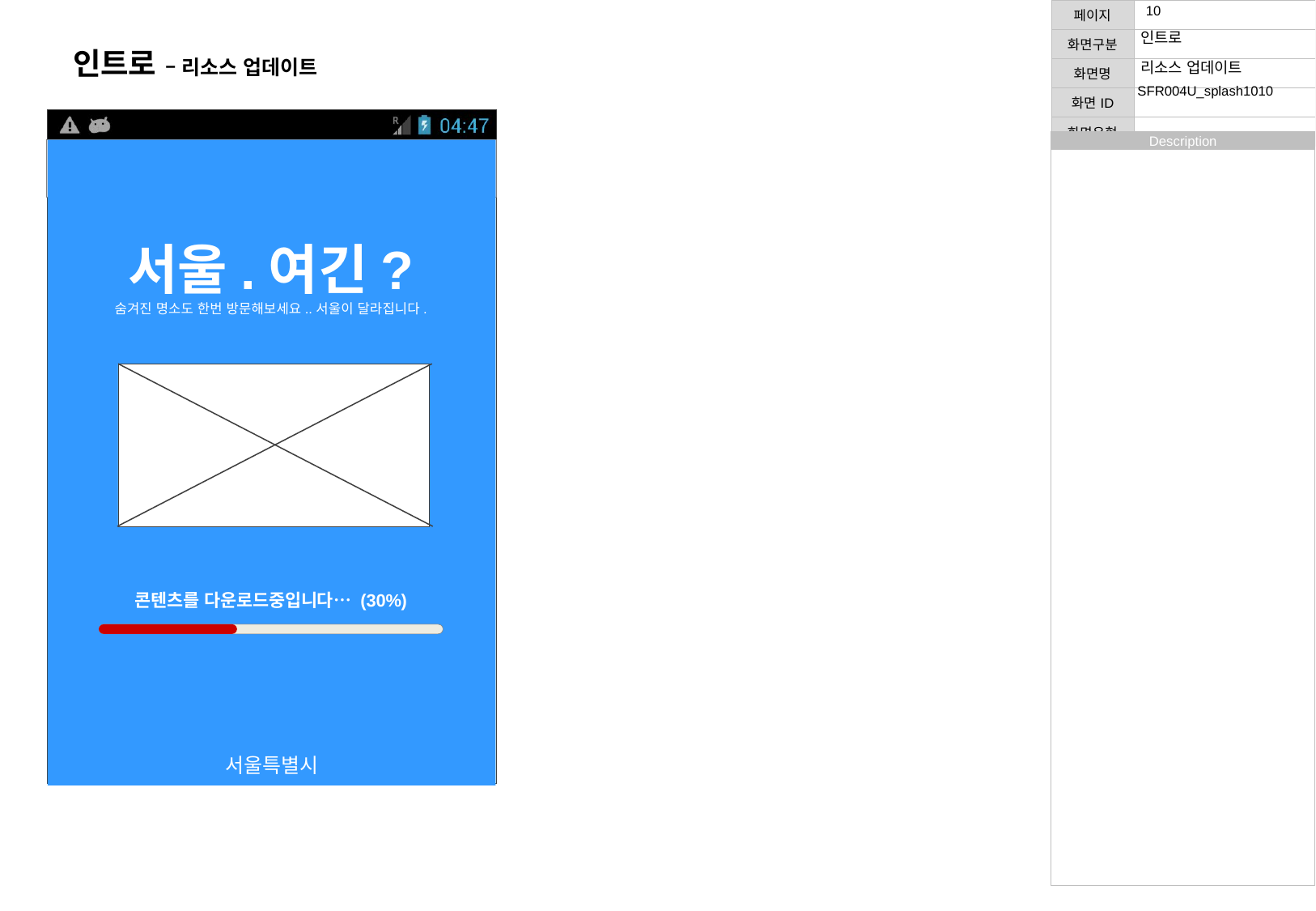

인트로
인트로 – 리소스 업데이트
리소스 업데이트
SFR004U_splash1010

서울.여긴?
숨겨진 명소도 한번 방문해보세요..서울이 달라집니다.

콘텐츠를 다운로드중입니다… (30%)

서울특별시